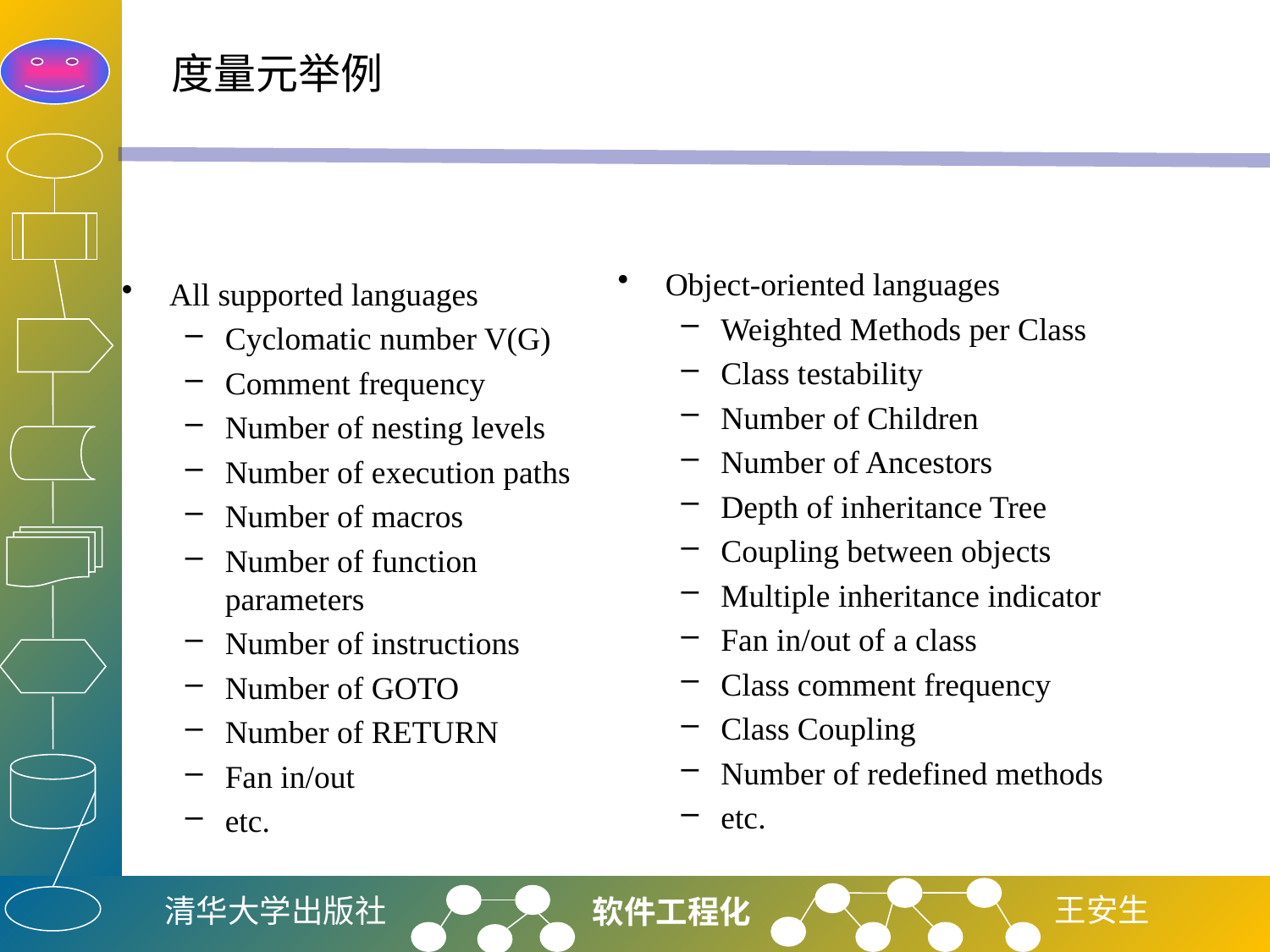

度量元举例
Object-oriented languages
Weighted Methods per Class
Class testability
Number of Children
Number of Ancestors
Depth of inheritance Tree
Coupling between objects
Multiple inheritance indicator
Fan in/out of a class
Class comment frequency
Class Coupling
Number of redefined methods
etc.
All supported languages
Cyclomatic number V(G)
Comment frequency
Number of nesting levels
Number of execution paths
Number of macros
Number of function parameters
Number of instructions
Number of GOTO
Number of RETURN
Fan in/out
etc.